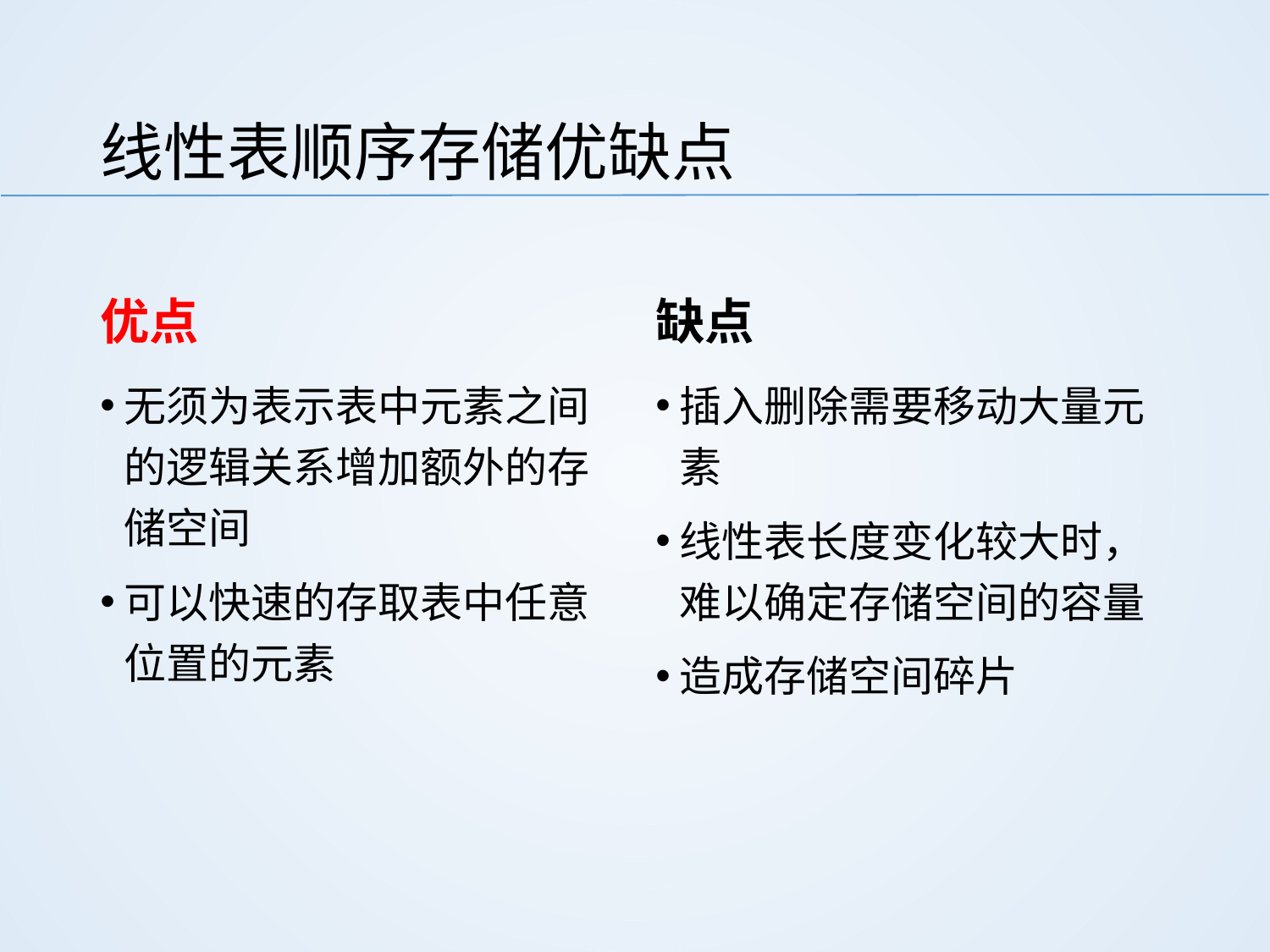

# 线性表顺序存储优缺点
优点
缺点
无须为表示表中元素之间的逻辑关系增加额外的存储空间
可以快速的存取表中任意位置的元素
插入删除需要移动大量元素
线性表长度变化较大时，难以确定存储空间的容量
造成存储空间碎片